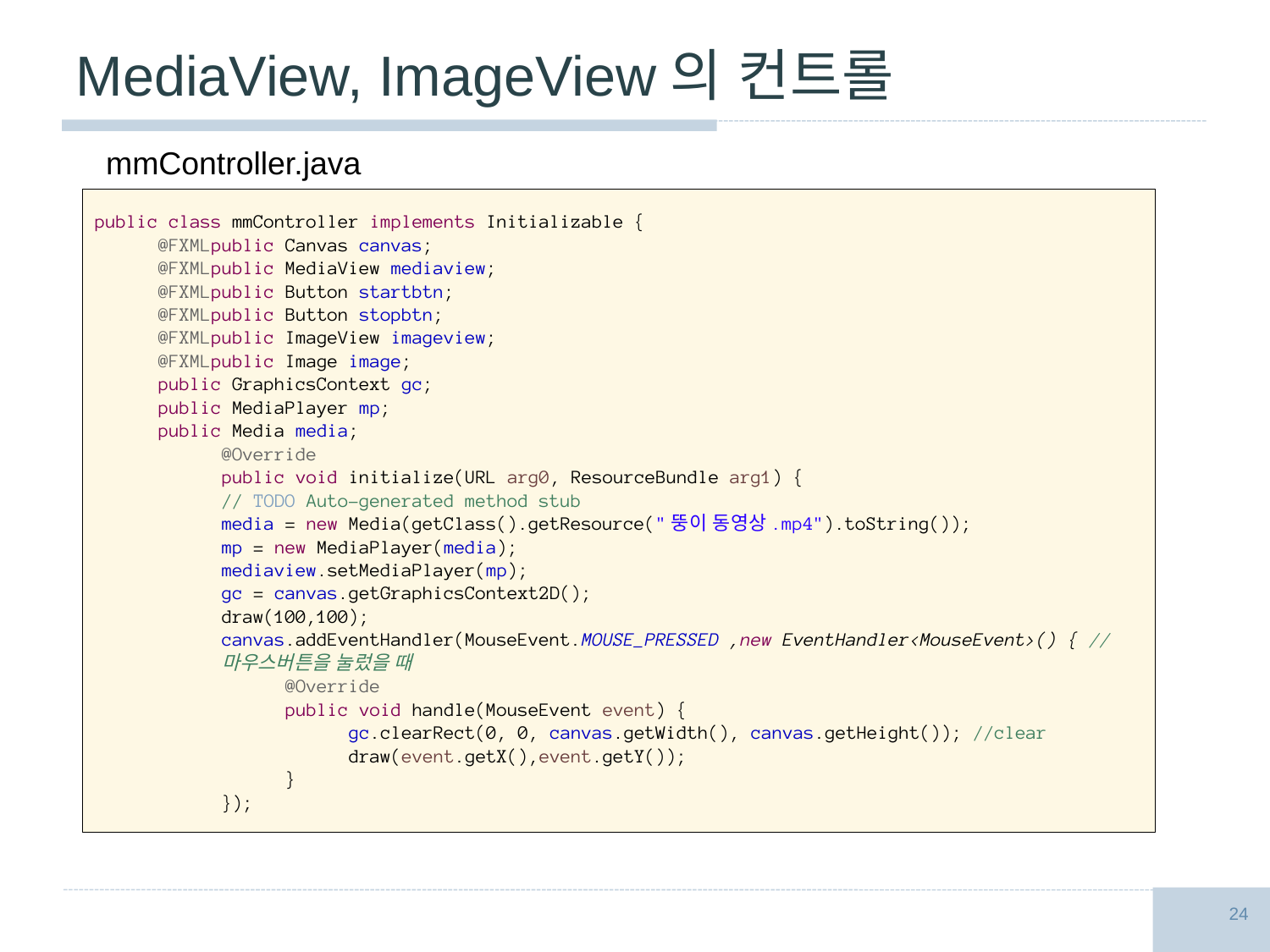

# MediaView, ImageView의 컨트롤
mmController.java
public class mmController implements Initializable {
@FXMLpublic Canvas canvas;
@FXMLpublic MediaView mediaview;
@FXMLpublic Button startbtn;
@FXMLpublic Button stopbtn;
@FXMLpublic ImageView imageview;
@FXMLpublic Image image;
public GraphicsContext gc;
public MediaPlayer mp;
public Media media;
@Override
public void initialize(URL arg0, ResourceBundle arg1) {
// TODO Auto-generated method stub
media = new Media(getClass().getResource("뚱이 동영상.mp4").toString());
mp = new MediaPlayer(media);
mediaview.setMediaPlayer(mp);
gc = canvas.getGraphicsContext2D();
draw(100,100);
canvas.addEventHandler(MouseEvent.MOUSE_PRESSED ,new EventHandler<MouseEvent>() { //마우스버튼을 눌렀을 때
@Override
public void handle(MouseEvent event) {
gc.clearRect(0, 0, canvas.getWidth(), canvas.getHeight()); //clear
draw(event.getX(),event.getY());
}
});